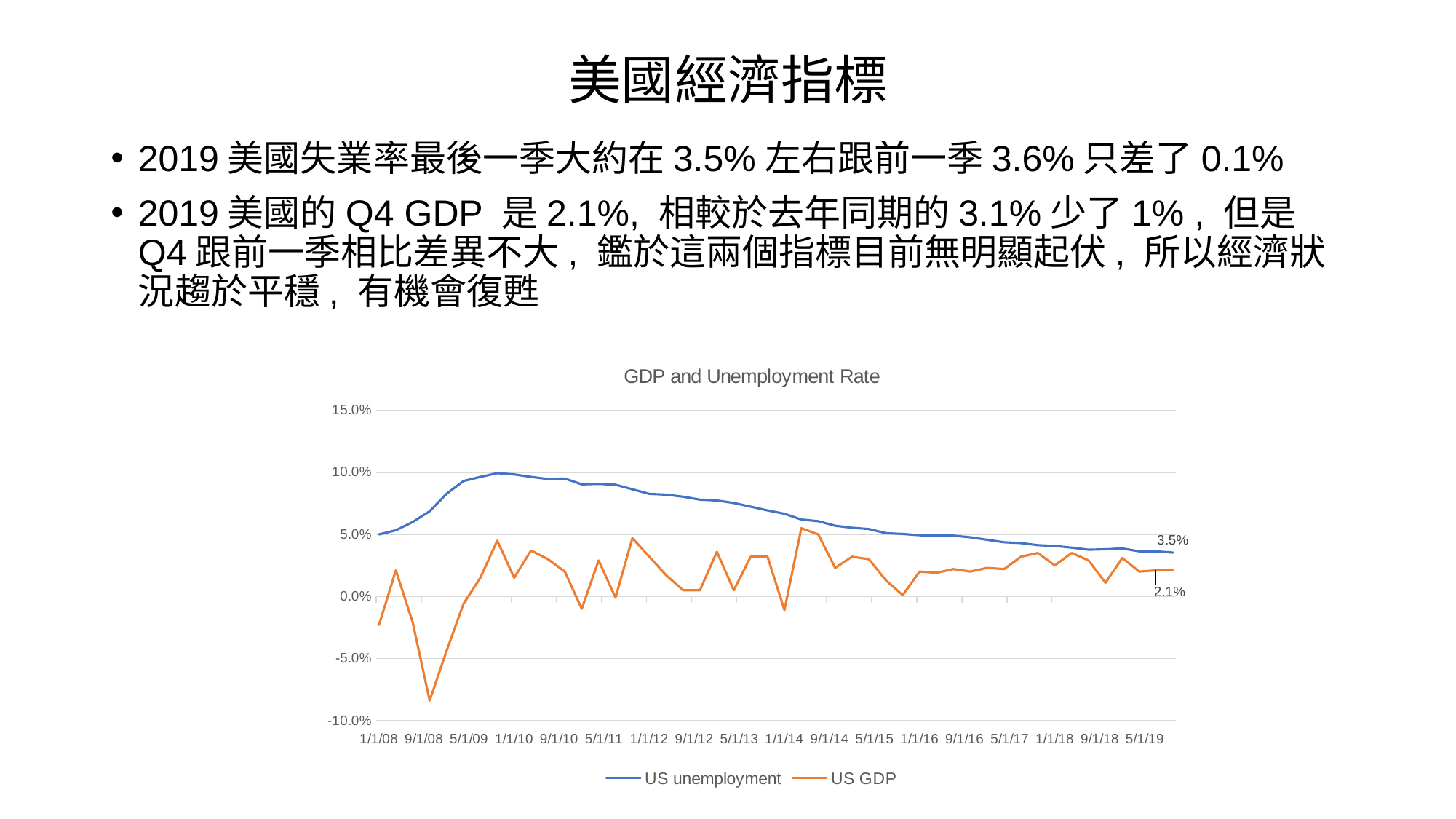

# 美國經濟指標
2019美國失業率最後一季大約在3.5%左右跟前一季3.6%只差了0.1%
2019美國的Q4 GDP 是2.1%, 相較於去年同期的3.1%少了1% , 但是Q4跟前一季相比差異不大, 鑑於這兩個指標目前無明顯起伏, 所以經濟狀況趨於平穩, 有機會復甦

### Chart: GDP and Unemployment Rate

| Category | US unemployment | US GDP |
|---|---|---|
| 39448 | 0.05 | -0.023 |
| 39539 | 0.0533333333333333 | 0.021 |
| 39630 | 0.06 | -0.021 |
| 39722 | 0.0686666666666666 | -0.084 |
| 39814 | 0.08266666666666661 | -0.044000000000000004 |
| 39904 | 0.09300000000000001 | -0.006 |
| 39995 | 0.0963333333333333 | 0.015 |
| 40087 | 0.0993333333333333 | 0.045 |
| 40179 | 0.0983333333333333 | 0.015 |
| 40269 | 0.0963333333333333 | 0.037000000000000005 |
| 40360 | 0.0946666666666666 | 0.03 |
| 40452 | 0.095 | 0.02 |
| 40544 | 0.0903333333333333 | -0.01 |
| 40634 | 0.09066666666666659 | 0.028999999999999998 |
| 40725 | 0.09 | -0.001 |
| 40817 | 0.08633333333333329 | 0.047 |
| 40909 | 0.08266666666666661 | 0.032 |
| 41000 | 0.08199999999999999 | 0.017 |
| 41091 | 0.0803333333333333 | 0.005 |
| 41183 | 0.078 | 0.005 |
| 41275 | 0.0773333333333333 | 0.036000000000000004 |
| 41365 | 0.0753333333333333 | 0.005 |
| 41456 | 0.0723333333333333 | 0.032 |
| 41548 | 0.0693333333333333 | 0.032 |
| 41640 | 0.0666666666666666 | -0.011000000000000001 |
| 41730 | 0.062 | 0.055 |
| 41821 | 0.060666666666666605 | 0.05 |
| 41913 | 0.057 | 0.023 |
| 42005 | 0.0553333333333333 | 0.032 |
| 42095 | 0.0543333333333333 | 0.03 |
| 42186 | 0.051 | 0.013000000000000001 |
| 42278 | 0.0503333333333333 | 0.001 |
| 42370 | 0.0493333333333333 | 0.02 |
| 42461 | 0.049 | 0.019 |
| 42552 | 0.049 | 0.022000000000000002 |
| 42644 | 0.04766666666666661 | 0.02 |
| 42736 | 0.045666666666666605 | 0.023 |
| 42826 | 0.043666666666666604 | 0.022000000000000002 |
| 42917 | 0.043 | 0.032 |
| 43009 | 0.041333333333333305 | 0.035 |
| 43101 | 0.0406666666666666 | 0.025 |
| 43191 | 0.039333333333333304 | 0.035 |
| 43282 | 0.0376666666666666 | 0.028999999999999998 |
| 43374 | 0.038 | 0.011000000000000001 |
| 43466 | 0.0386666666666666 | 0.031 |
| 43556 | 0.0363333333333333 | 0.02 |
| 43647 | 0.0363333333333333 | 0.021 |
| 43739 | 0.0353333333333333 | 0.021 |